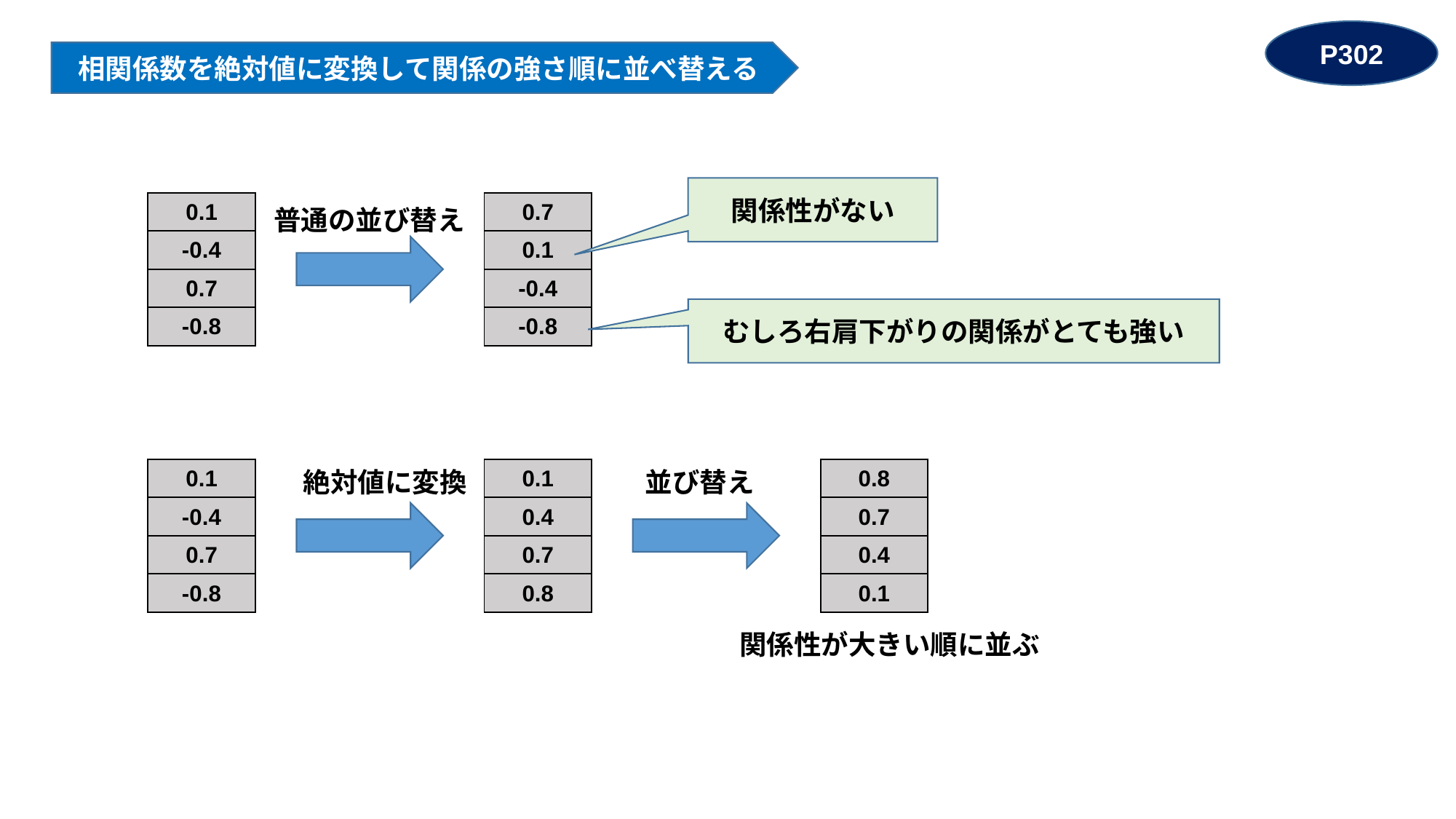

P302
相関係数を絶対値に変換して関係の強さ順に並べ替える
関係性がない
| 0.1 |
| --- |
| -0.4 |
| 0.7 |
| -0.8 |
| 0.7 |
| --- |
| 0.1 |
| -0.4 |
| -0.8 |
普通の並び替え

むしろ右肩下がりの関係がとても強い
| 0.1 |
| --- |
| -0.4 |
| 0.7 |
| -0.8 |
| 0.1 |
| --- |
| 0.4 |
| 0.7 |
| 0.8 |
| 0.8 |
| --- |
| 0.7 |
| 0.4 |
| 0.1 |
絶対値に変換
並び替え

関係性が大きい順に並ぶ